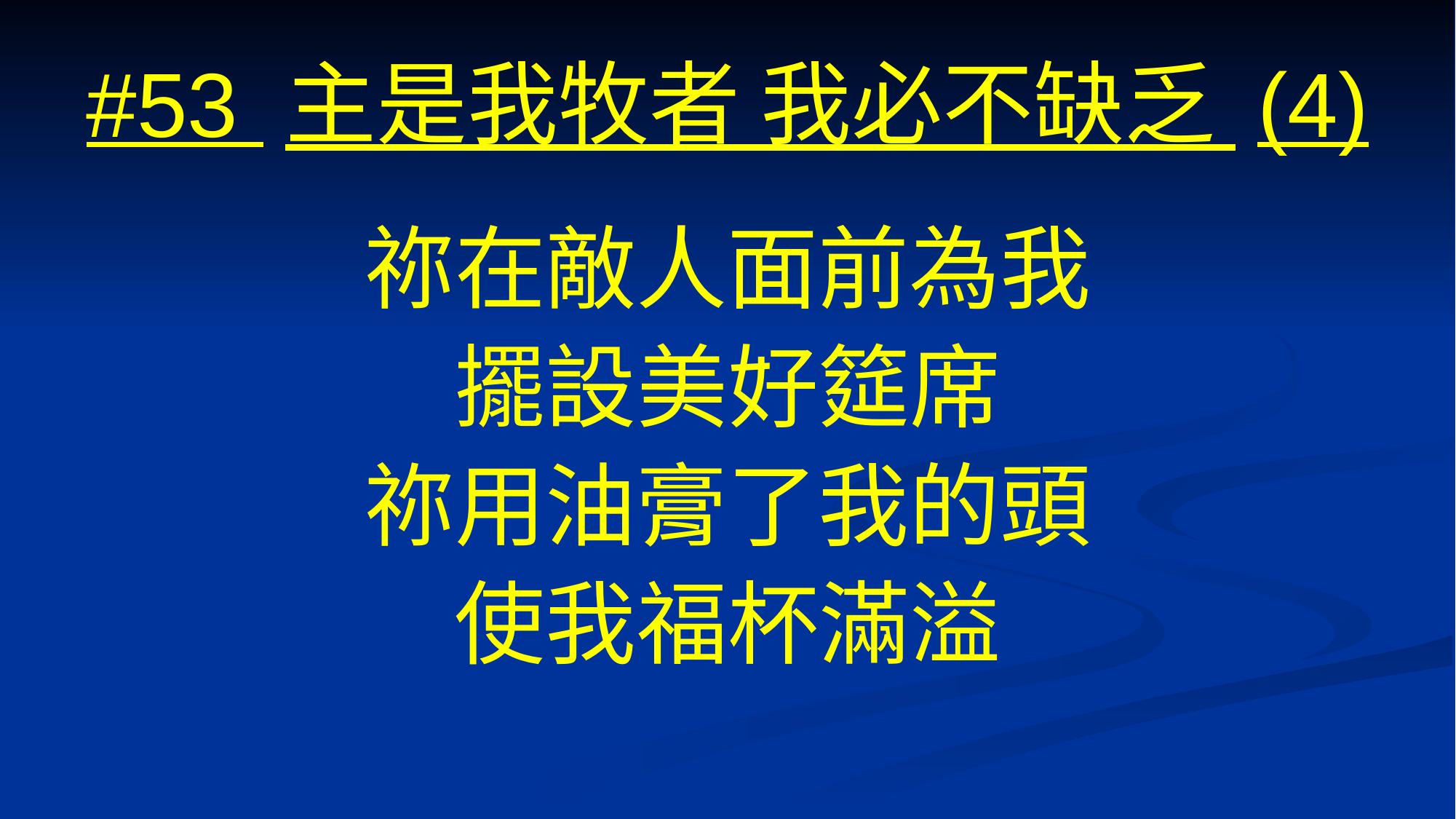

# #53 主是我牧者 我必不缺乏 (4)
祢在敵人面前為我
擺設美好筵席
祢用油膏了我的頭
使我福杯滿溢